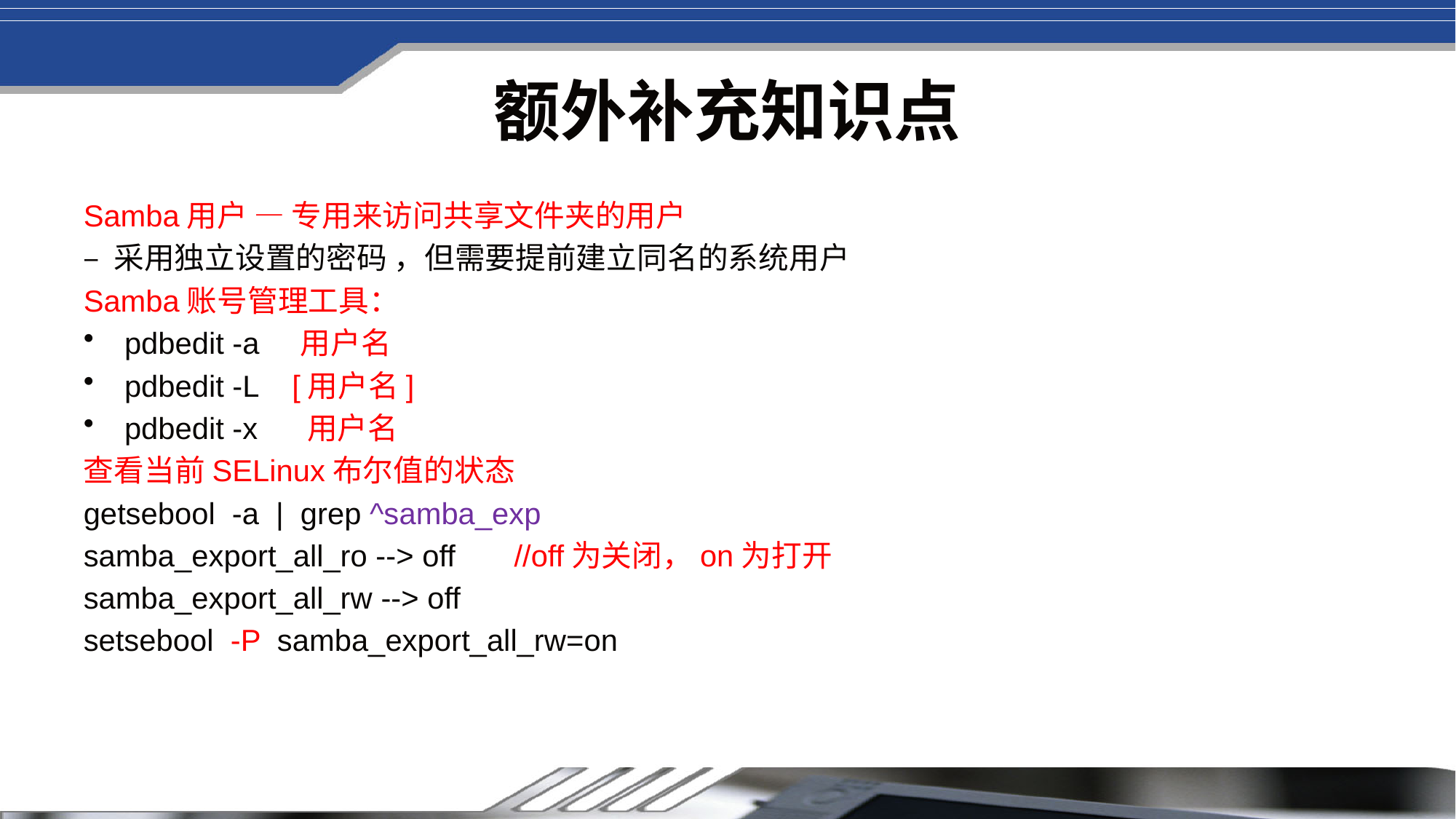

# 额外补充知识点
Samba用户 — 专用来访问共享文件夹的用户
– 采用独立设置的密码 ，但需要提前建立同名的系统用户
Samba账号管理工具：
pdbedit -a    用户名
pdbedit -L    [用户名]
pdbedit -x     用户名
查看当前SELinux布尔值的状态
getsebool  -a  |  grep ^samba_exp
samba_export_all_ro --> off       //off为关闭，on为打开
samba_export_all_rw --> off
setsebool  -P  samba_export_all_rw=on